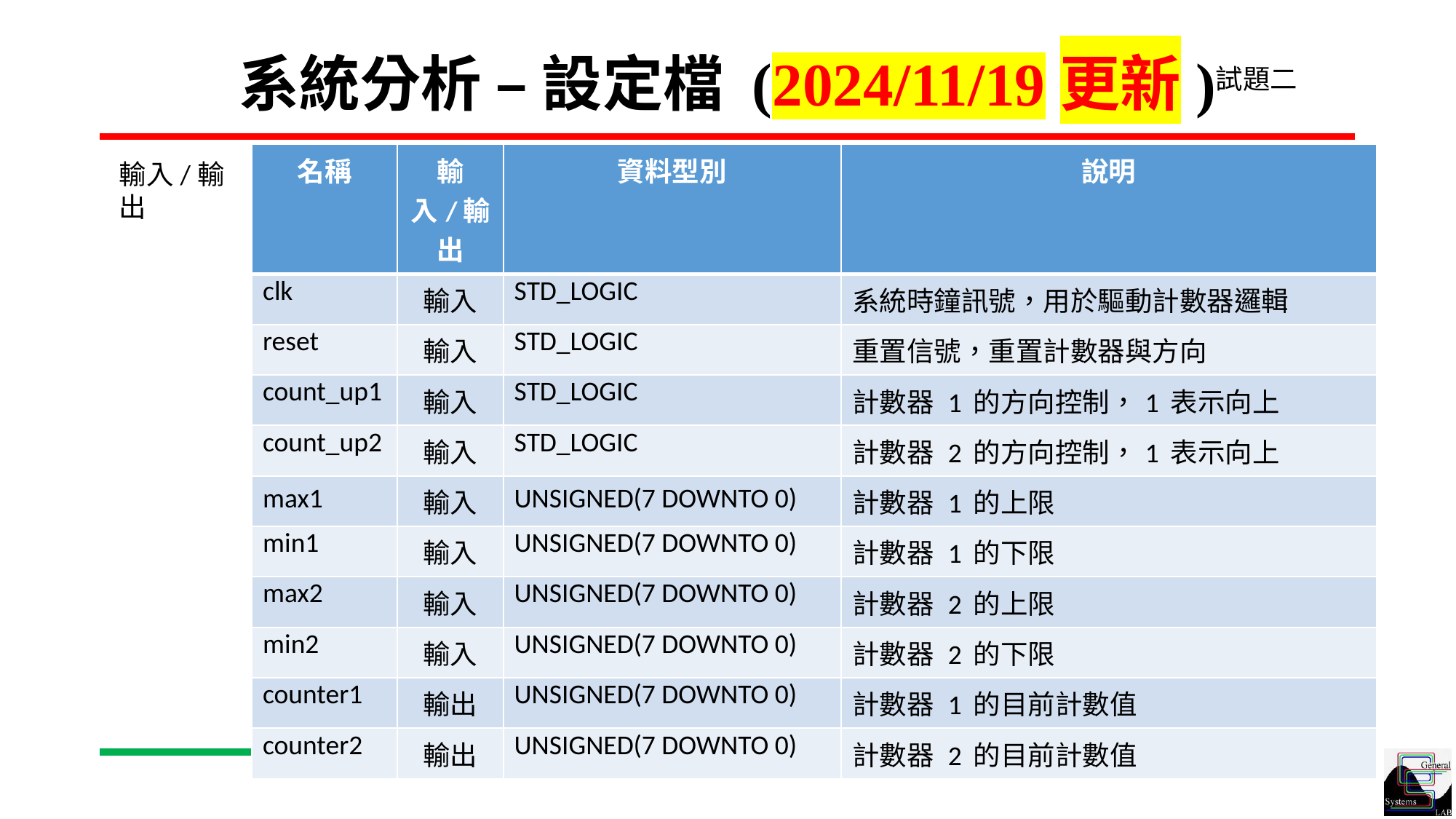

# 系統分析 – 設定檔 (2024/11/19更新)
試題二
| 名稱 | 輸入/輸出 | 資料型別 | 說明 |
| --- | --- | --- | --- |
| clk | 輸入 | STD\_LOGIC | 系統時鐘訊號，用於驅動計數器邏輯 |
| reset | 輸入 | STD\_LOGIC | 重置信號，重置計數器與方向 |
| count\_up1 | 輸入 | STD\_LOGIC | 計數器 1 的方向控制，1 表示向上 |
| count\_up2 | 輸入 | STD\_LOGIC | 計數器 2 的方向控制，1 表示向上 |
| max1 | 輸入 | UNSIGNED(7 DOWNTO 0) | 計數器 1 的上限 |
| min1 | 輸入 | UNSIGNED(7 DOWNTO 0) | 計數器 1 的下限 |
| max2 | 輸入 | UNSIGNED(7 DOWNTO 0) | 計數器 2 的上限 |
| min2 | 輸入 | UNSIGNED(7 DOWNTO 0) | 計數器 2 的下限 |
| counter1 | 輸出 | UNSIGNED(7 DOWNTO 0) | 計數器 1 的目前計數值 |
| counter2 | 輸出 | UNSIGNED(7 DOWNTO 0) | 計數器 2 的目前計數值 |
輸入/輸出